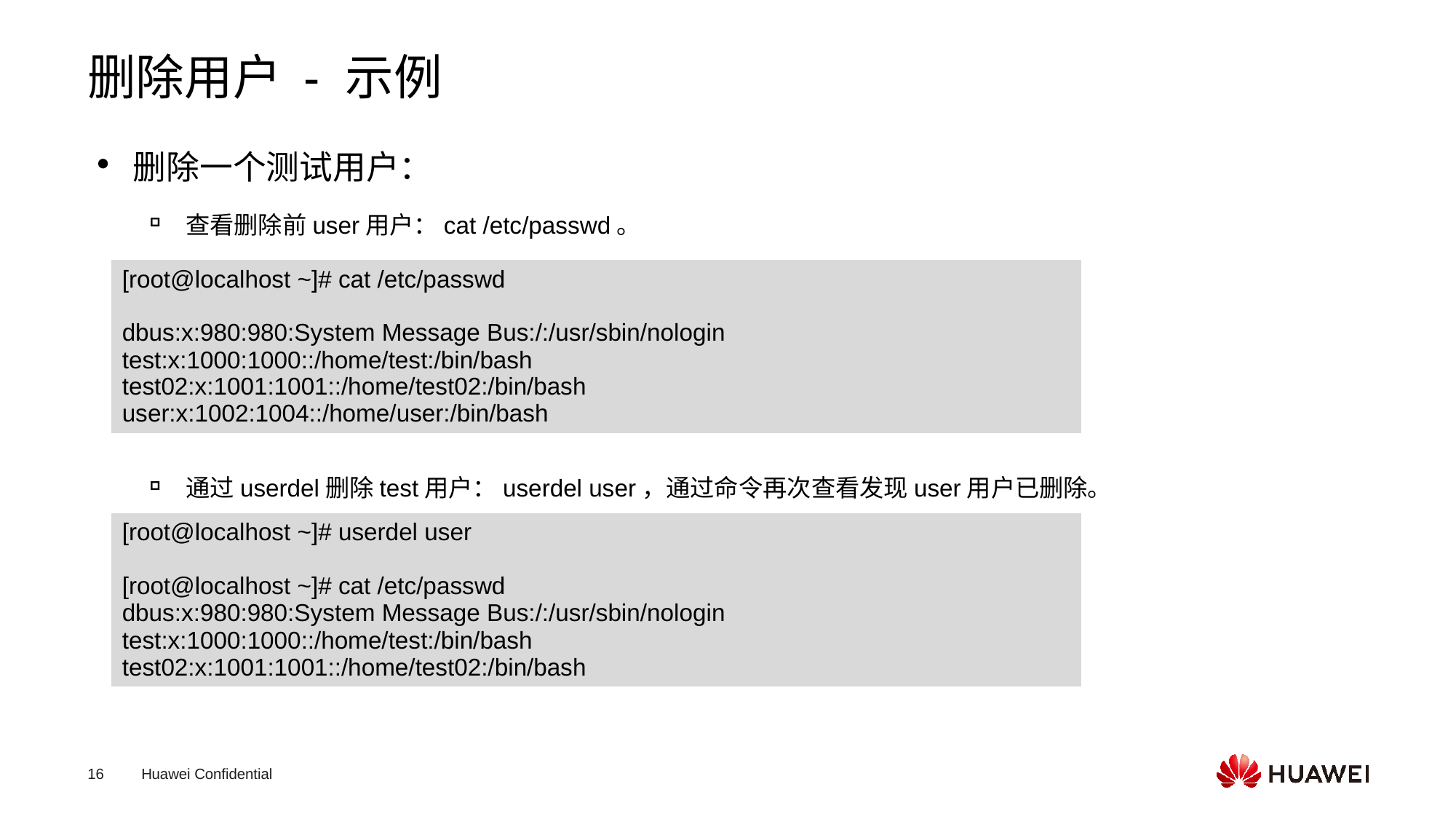

# 删除用户 - 示例
删除一个测试用户：
查看删除前user用户：cat /etc/passwd。

通过userdel删除test用户：userdel user，通过命令再次查看发现user用户已删除。
| [root@localhost ~]# cat /etc/passwd dbus:x:980:980:System Message Bus:/:/usr/sbin/nologin test:x:1000:1000::/home/test:/bin/bash test02:x:1001:1001::/home/test02:/bin/bash user:x:1002:1004::/home/user:/bin/bash |
| --- |
| [root@localhost ~]# userdel user [root@localhost ~]# cat /etc/passwd dbus:x:980:980:System Message Bus:/:/usr/sbin/nologin test:x:1000:1000::/home/test:/bin/bash test02:x:1001:1001::/home/test02:/bin/bash |
| --- |